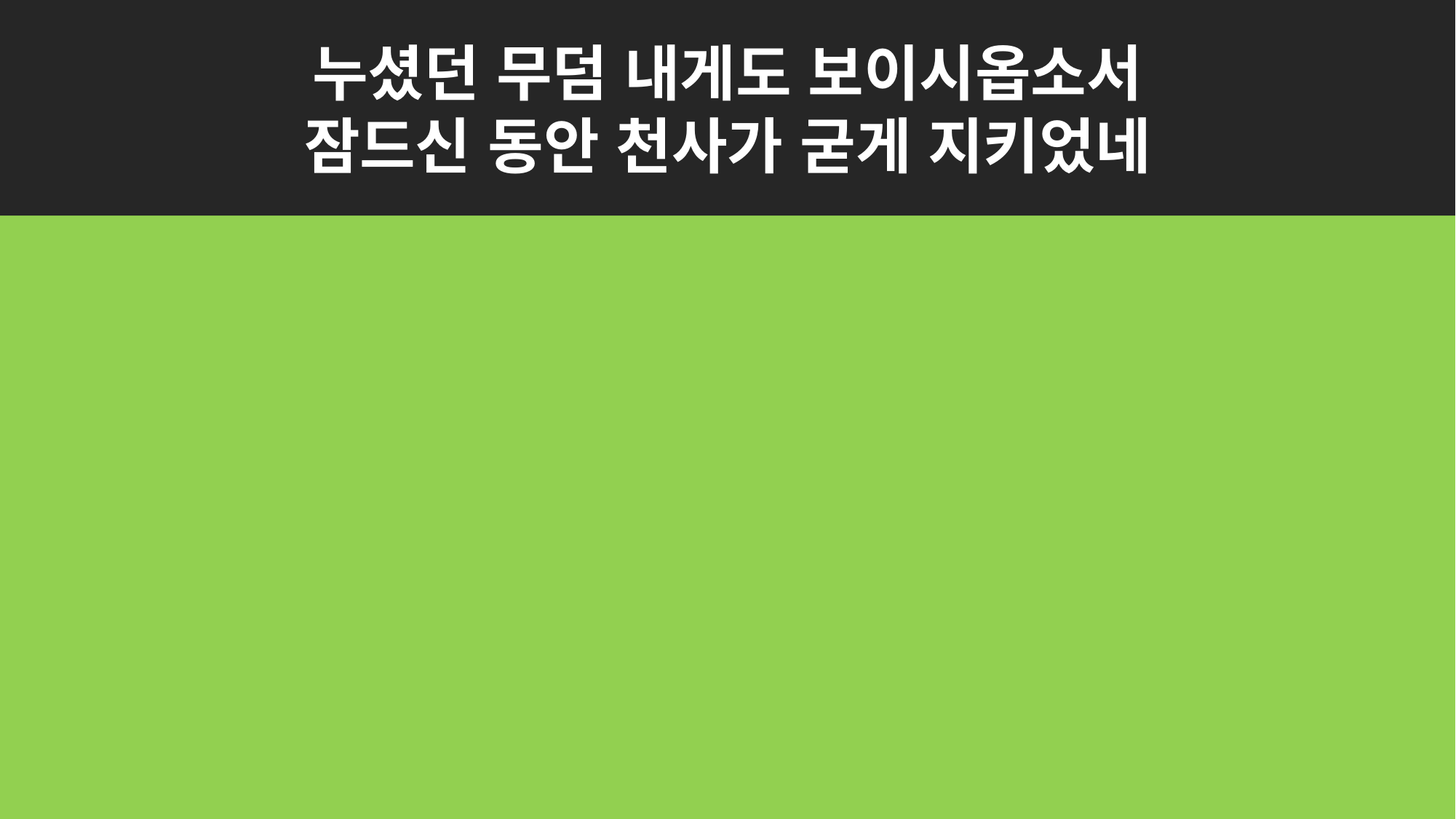

누셨던 무덤 내게도 보이시옵소서
잠드신 동안 천사가 굳게 지키었네